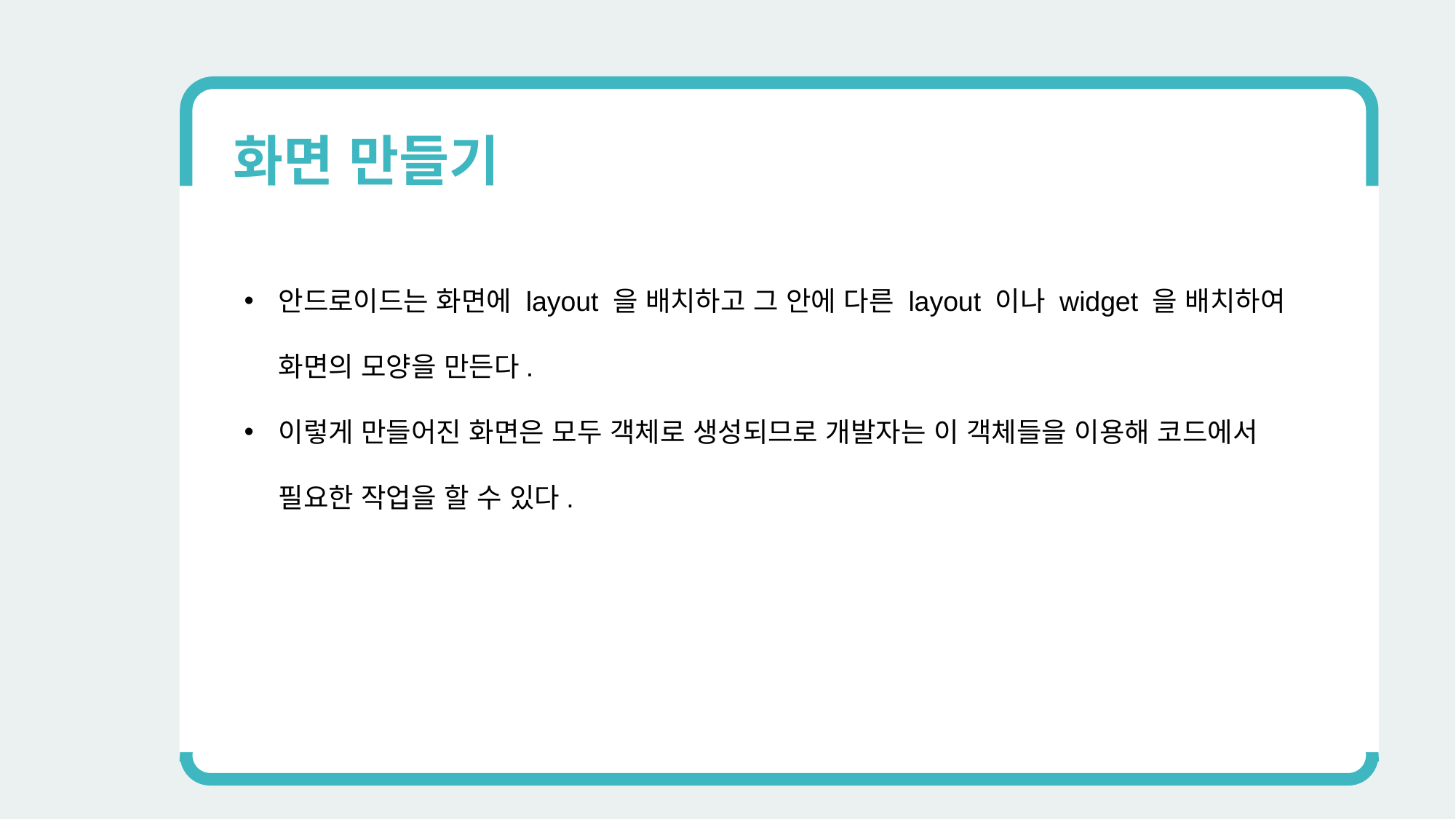

화면 만들기

안드로이드는 화면에 layout 을 배치하고 그 안에 다른 layout 이나 widget 을 배치하여 화면의 모양을 만든다.
이렇게 만들어진 화면은 모두 객체로 생성되므로 개발자는 이 객체들을 이용해 코드에서 필요한 작업을 할 수 있다.